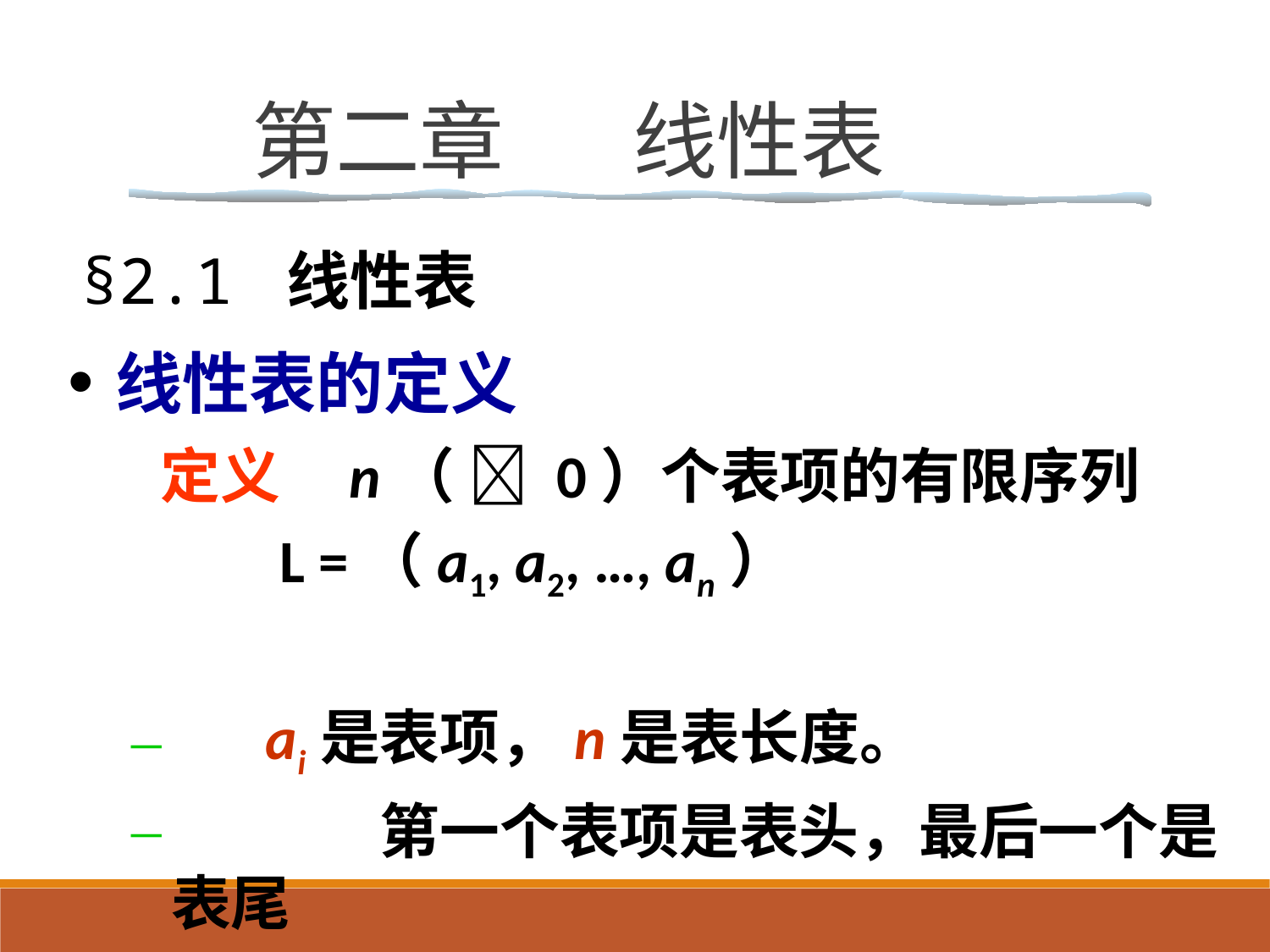

第二章		线性表

§2.1 线性表
线性表的定义
 定义    n（ ≥ 0）个表项的有限序列
           L =（a1, a2, …, an）

       ai是表项，n是表长度。
 	     第一个表项是表头，最后一个是表尾